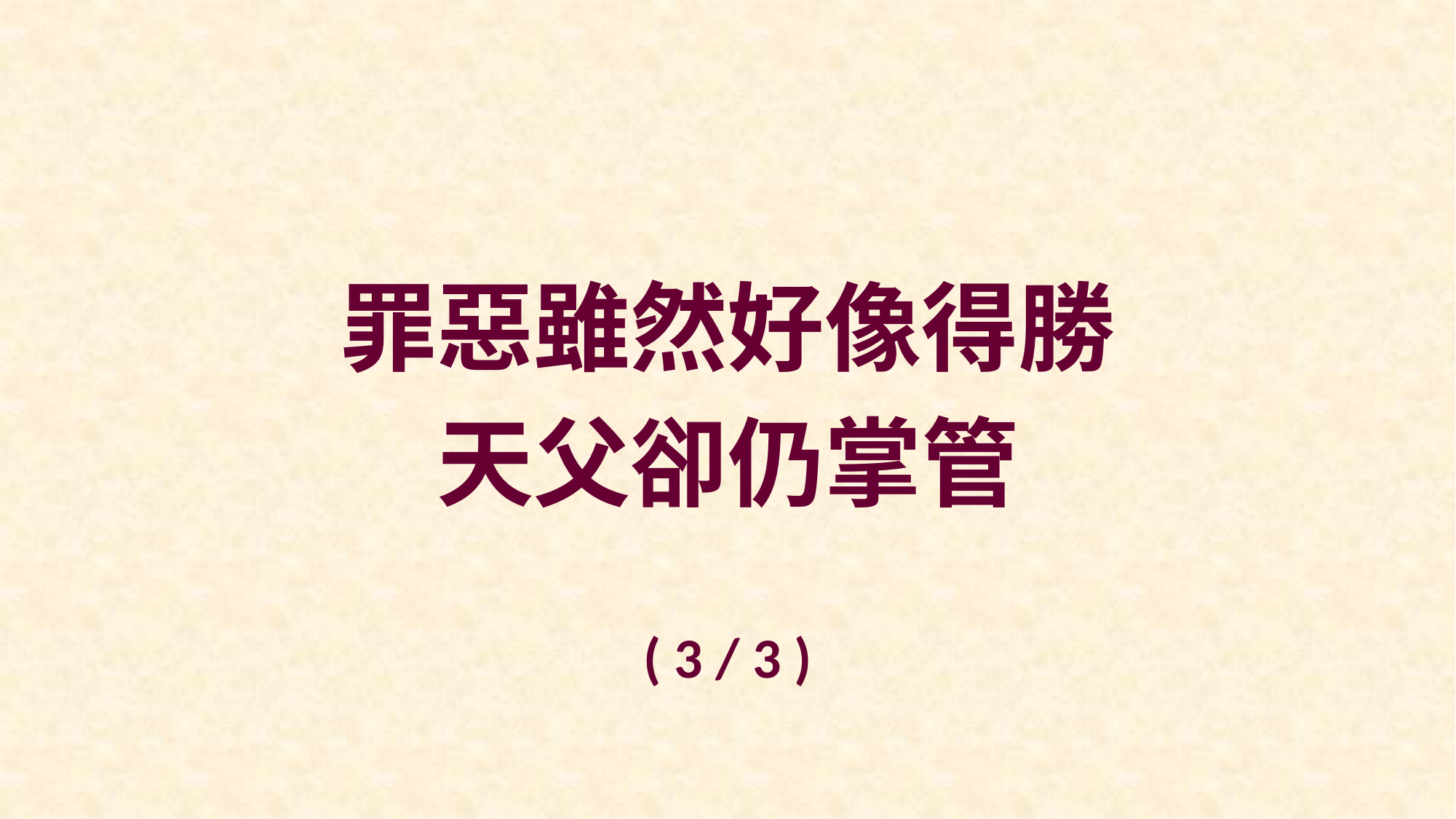

罪惡雖然好像得勝
天父卻仍掌管
( 3 / 3 )